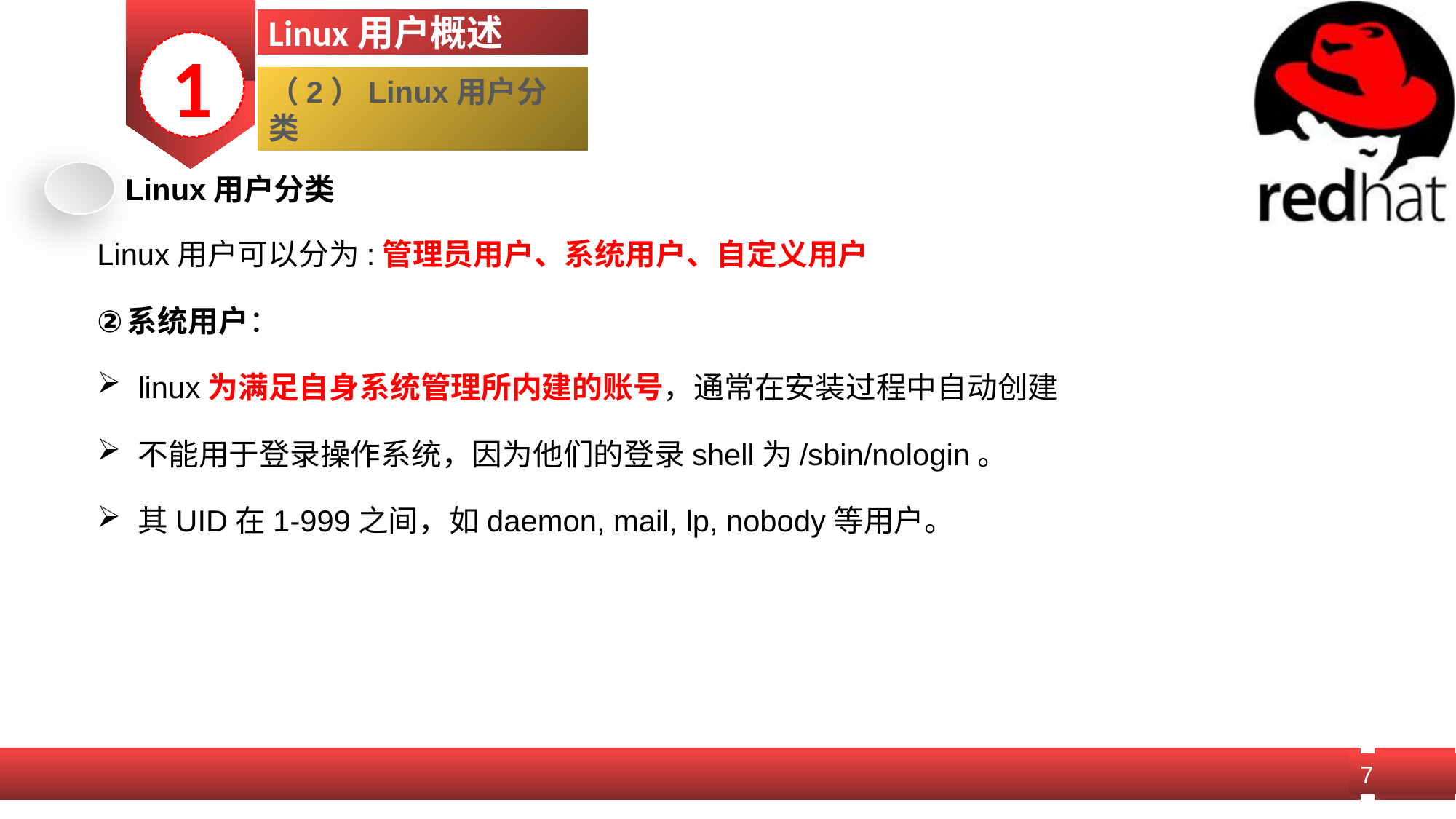

Linux用户概述
1
（2）Linux用户分类

Linux用户分类
Linux用户可以分为:管理员用户、系统用户、自定义用户
系统用户：
linux为满足自身系统管理所内建的账号，通常在安装过程中自动创建
不能用于登录操作系统，因为他们的登录shell为/sbin/nologin。
其UID在1-999之间，如daemon, mail, lp, nobody等用户。